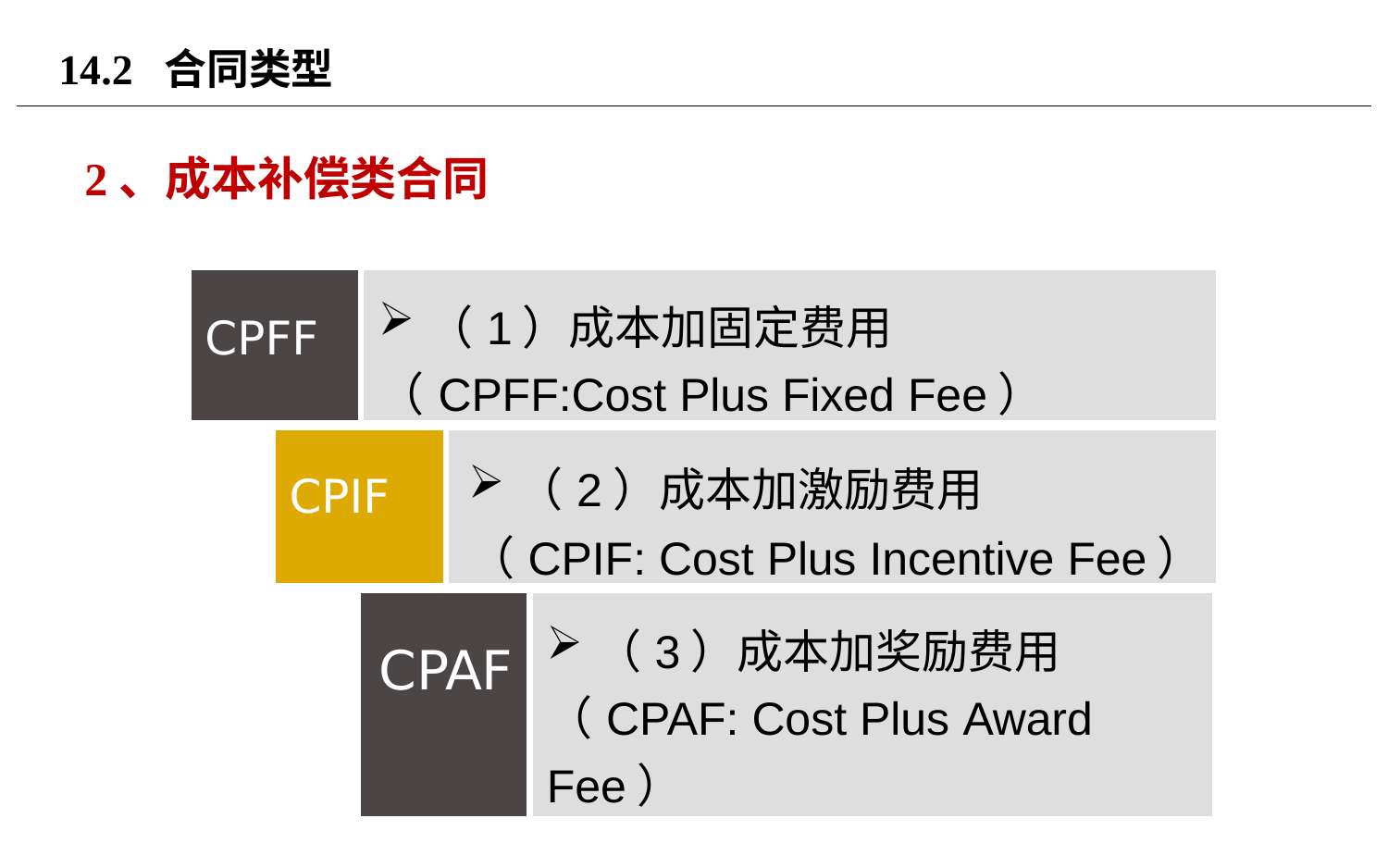

# 14.2  合同类型
2、成本补偿类合同

| CPFF |  | （1）成本加固定费用 （CPFF:Cost Plus Fixed Fee） |  |  |
| --- | --- | --- | --- | --- |
|  | CPIF |  | （2）成本加激励费用 （CPIF: Cost Plus Incentive Fee） |  |
|  |  | CPAF |  | （3）成本加奖励费用 （CPAF: Cost Plus Award Fee） |